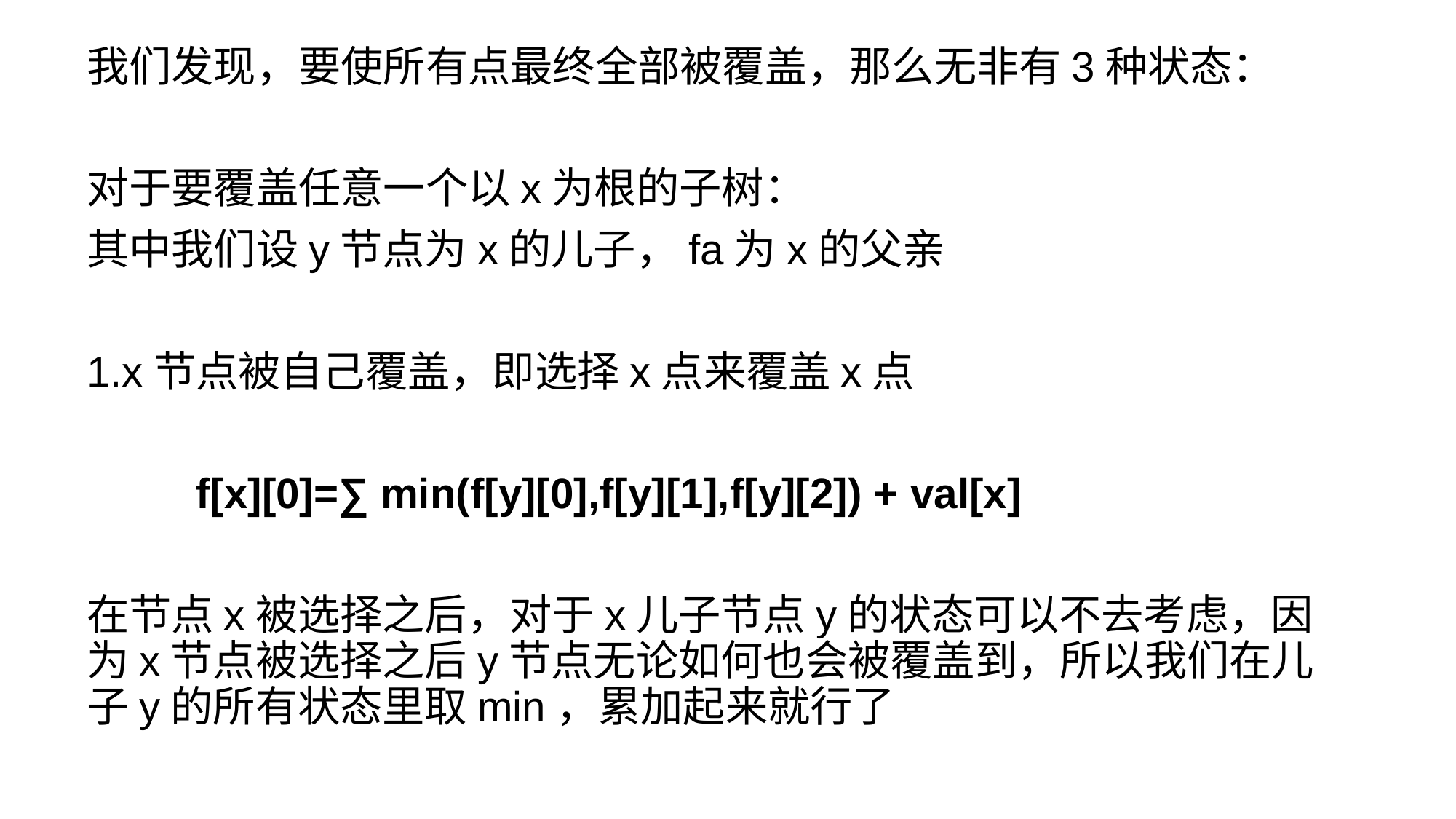

我们发现，要使所有点最终全部被覆盖，那么无非有3种状态：

对于要覆盖任意一个以x为根的子树：
其中我们设y节点为x的儿子，fa为x的父亲

1.x节点被自己覆盖，即选择x点来覆盖x点

	f[x][0]=∑ min(f[y][0],f[y][1],f[y][2]) + val[x]

在节点x被选择之后，对于x儿子节点y的状态可以不去考虑，因为x节点被选择之后y节点无论如何也会被覆盖到，所以我们在儿子y的所有状态里取min，累加起来就行了